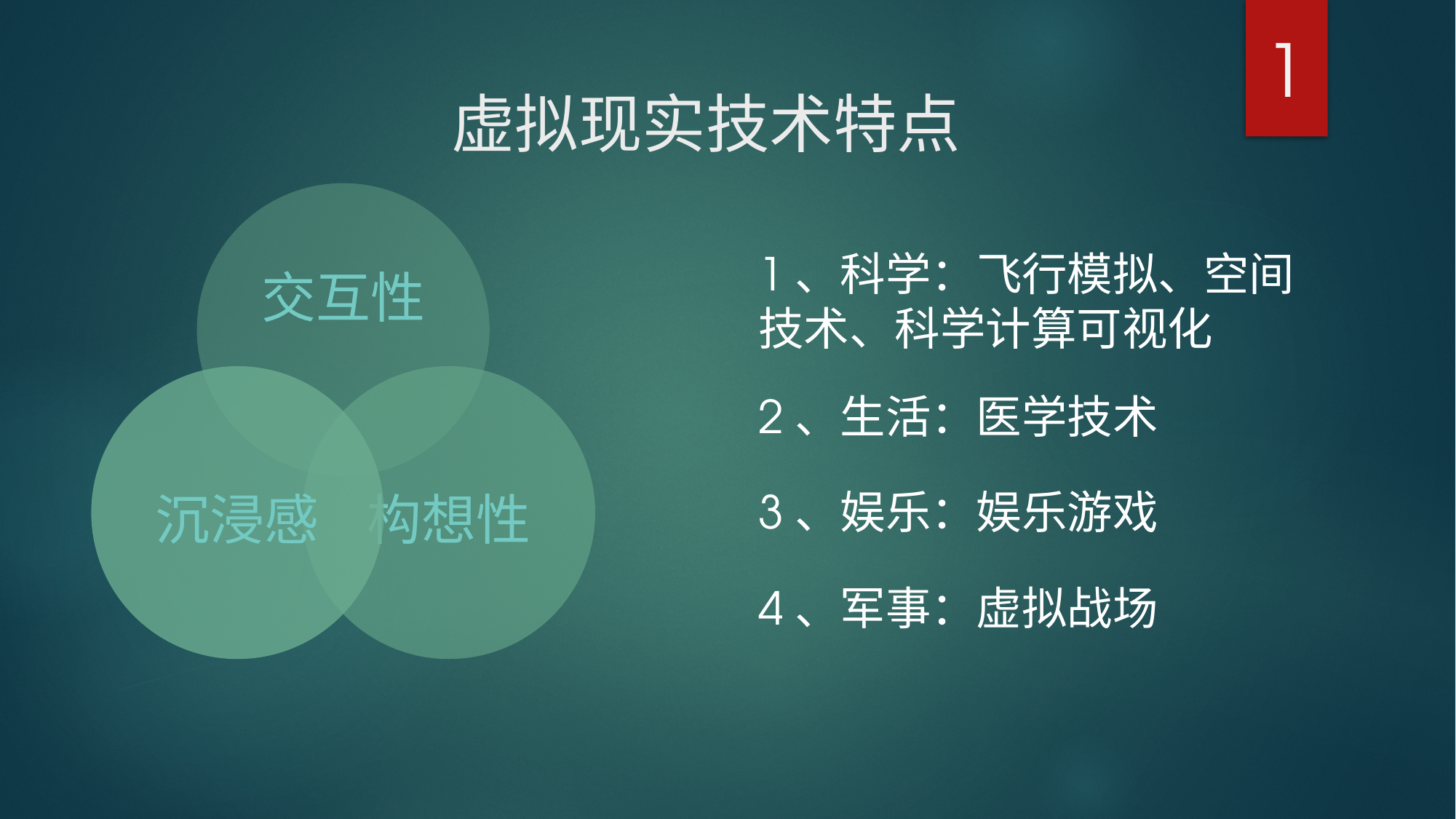

1
# 虚拟现实技术特点
交互性
构想性
沉浸感
1、科学：飞行模拟、空间技术、科学计算可视化
2、生活：医学技术
3、娱乐：娱乐游戏
4、军事：虚拟战场